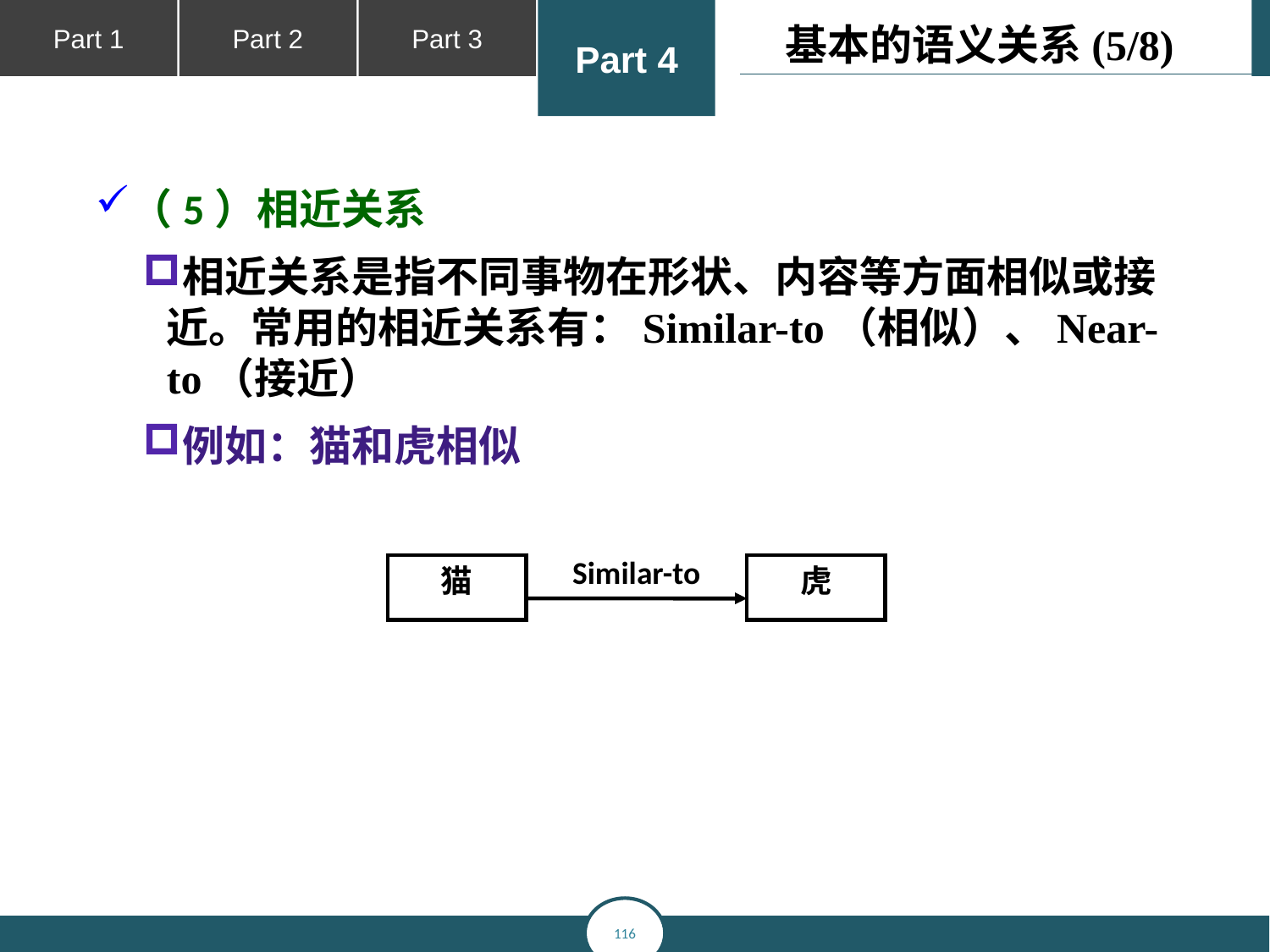

基本的语义关系(5/8)
（5）相近关系
相近关系是指不同事物在形状、内容等方面相似或接近。常用的相近关系有：Similar-to（相似）、Near-to（接近）
例如：猫和虎相似

Similar-to
猫
虎